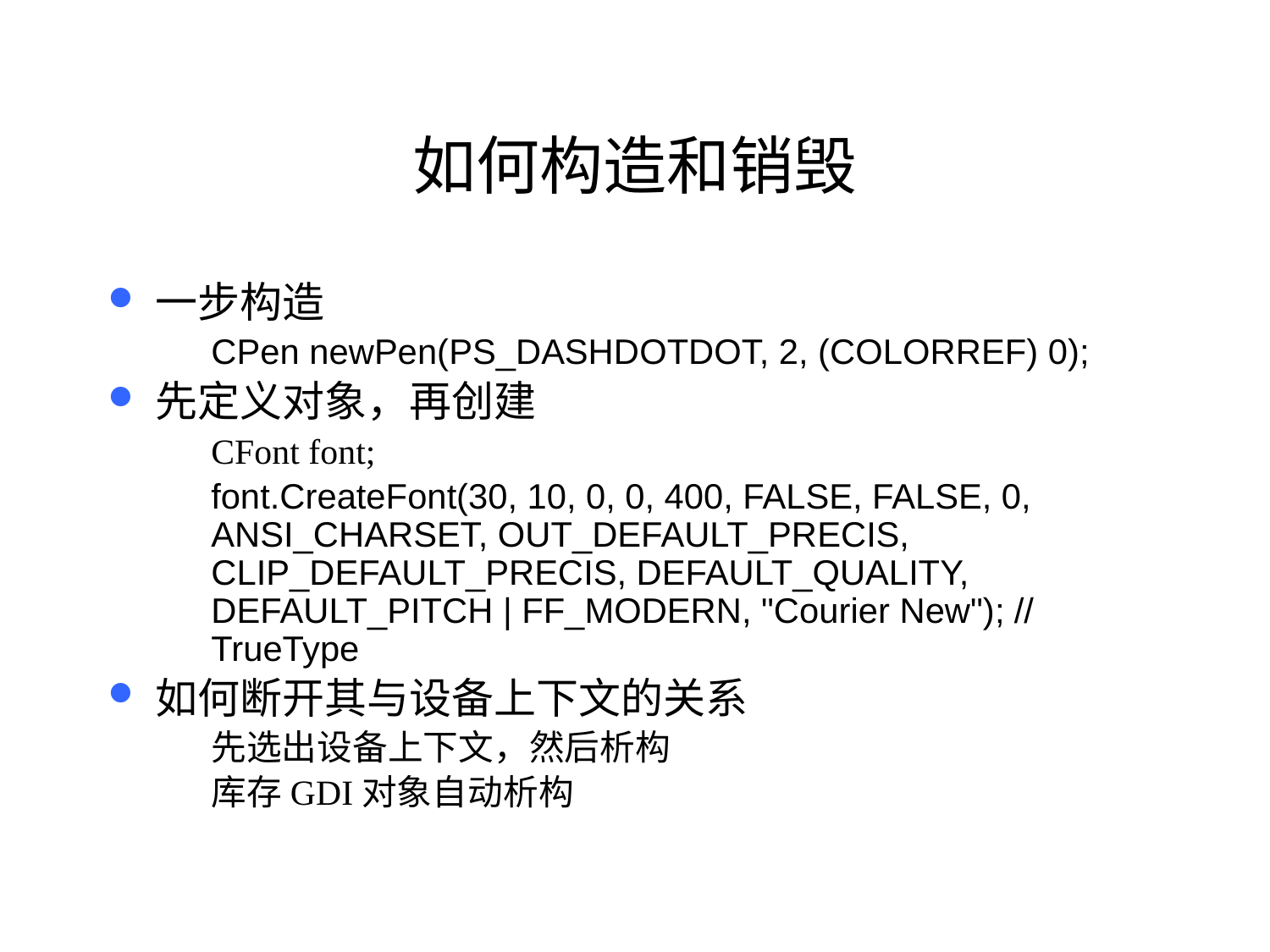

# 如何构造和销毁
一步构造
CPen newPen(PS_DASHDOTDOT, 2, (COLORREF) 0);
先定义对象，再创建
CFont font;
font.CreateFont(30, 10, 0, 0, 400, FALSE, FALSE, 0, ANSI_CHARSET, OUT_DEFAULT_PRECIS, CLIP_DEFAULT_PRECIS, DEFAULT_QUALITY, DEFAULT_PITCH | FF_MODERN, "Courier New"); // TrueType
如何断开其与设备上下文的关系
先选出设备上下文，然后析构
库存GDI对象自动析构
47